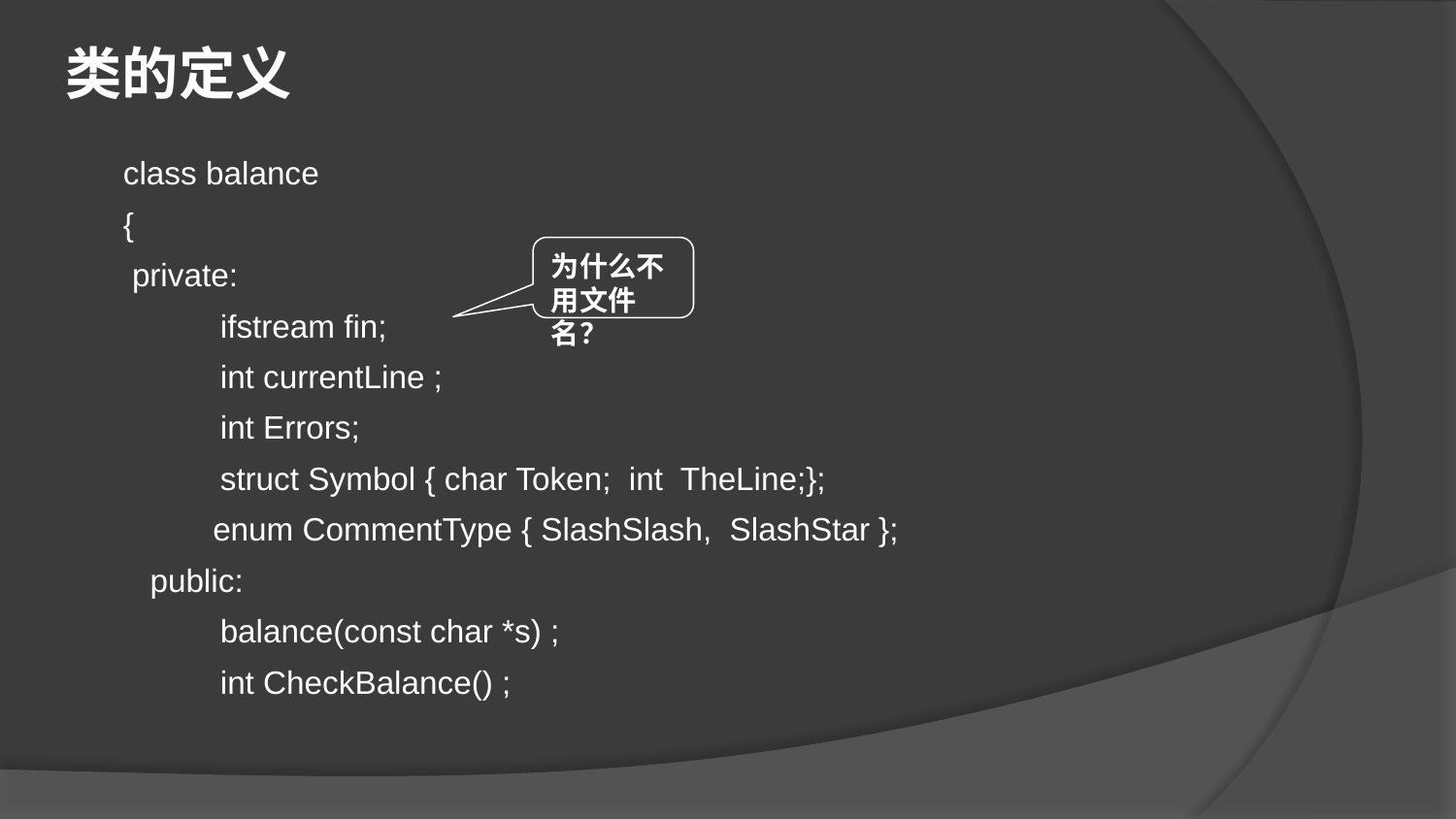

类的定义
class balance
{
 private:
	ifstream fin;
	int currentLine ;
	int Errors;
	struct Symbol { char Token;  int  TheLine;};
          enum CommentType { SlashSlash,  SlashStar };
   public:
	balance(const char *s) ;
	int CheckBalance() ;
为什么不用文件名？